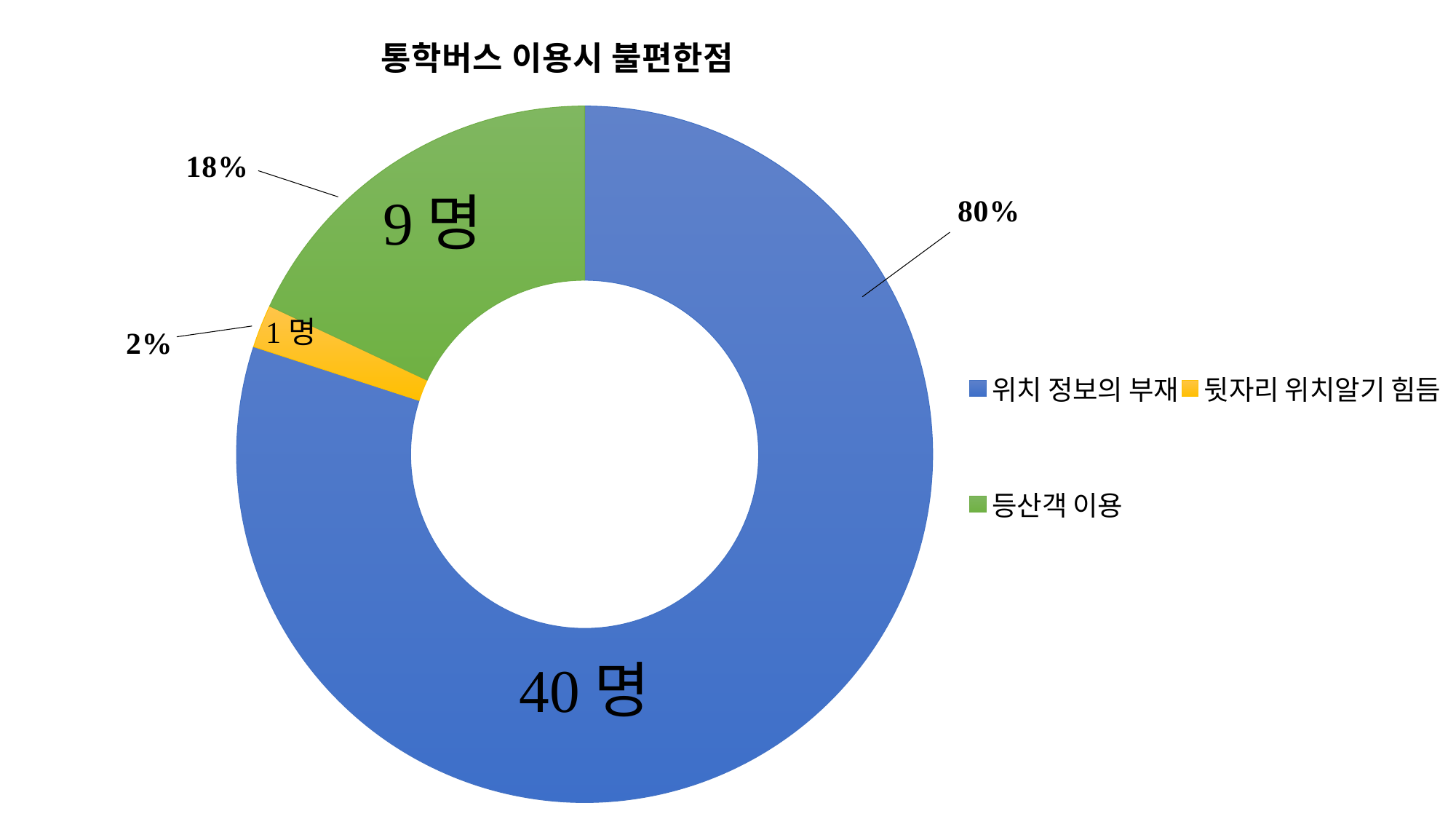

### Chart:

| Category | 통학버스 이용시 불편한점 |
|---|---|
| 위치 정보의 부재 | 0.8 |
| 뒷자리 위치알기 힘듬 | 0.02 |
| 등산객 이용 | 0.18 |